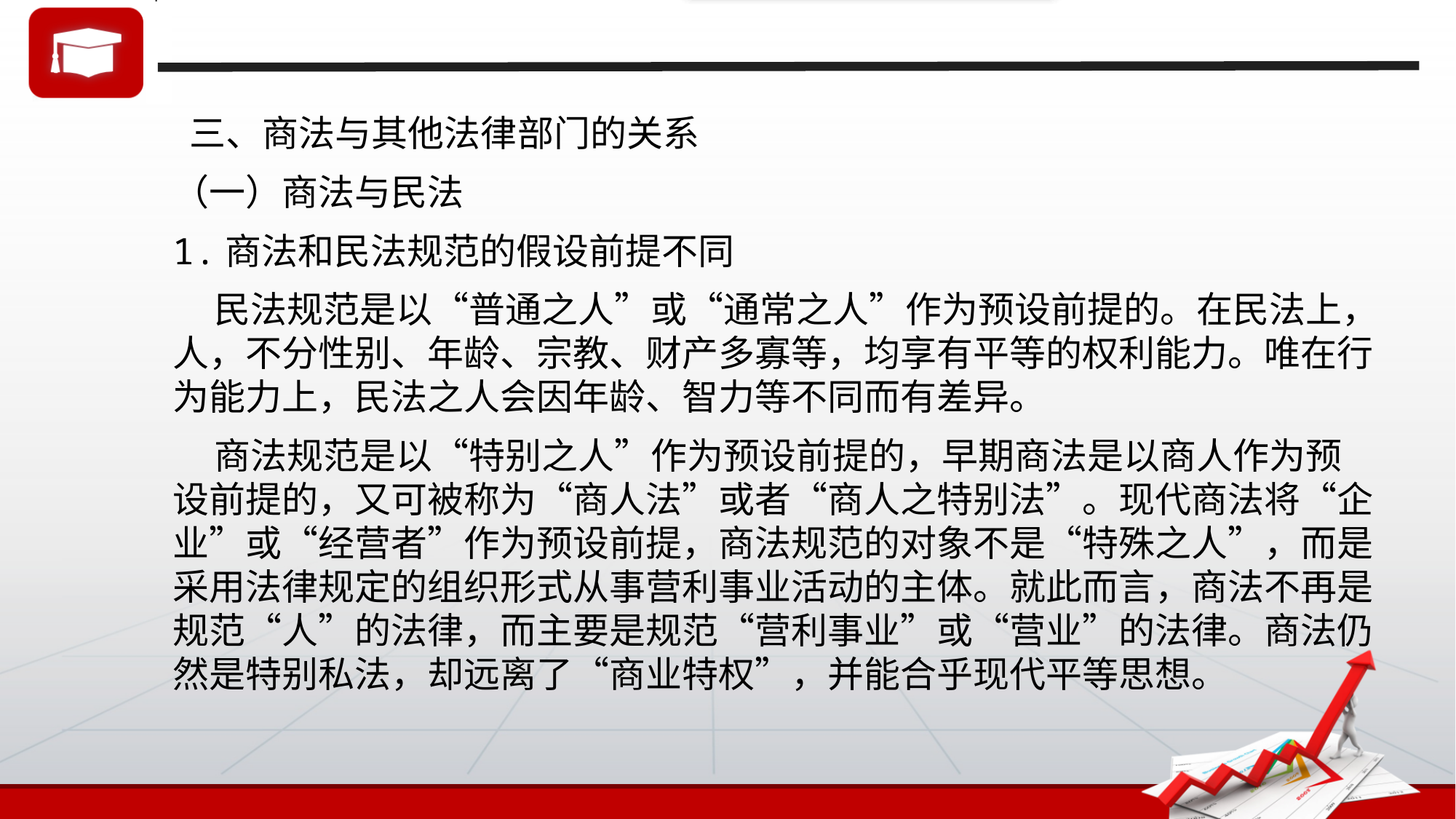

三、商法与其他法律部门的关系
（一）商法与民法
1.商法和民法规范的假设前提不同
    民法规范是以“普通之人”或“通常之人”作为预设前提的。在民法上，人，不分性别、年龄、宗教、财产多寡等，均享有平等的权利能力。唯在行为能力上，民法之人会因年龄、智力等不同而有差异。
    商法规范是以“特别之人”作为预设前提的，早期商法是以商人作为预设前提的，又可被称为“商人法”或者“商人之特别法”。现代商法将“企业”或“经营者”作为预设前提，商法规范的对象不是“特殊之人”，而是采用法律规定的组织形式从事营利事业活动的主体。就此而言，商法不再是规范“人”的法律，而主要是规范“营利事业”或“营业”的法律。商法仍然是特别私法，却远离了“商业特权”，并能合乎现代平等思想。